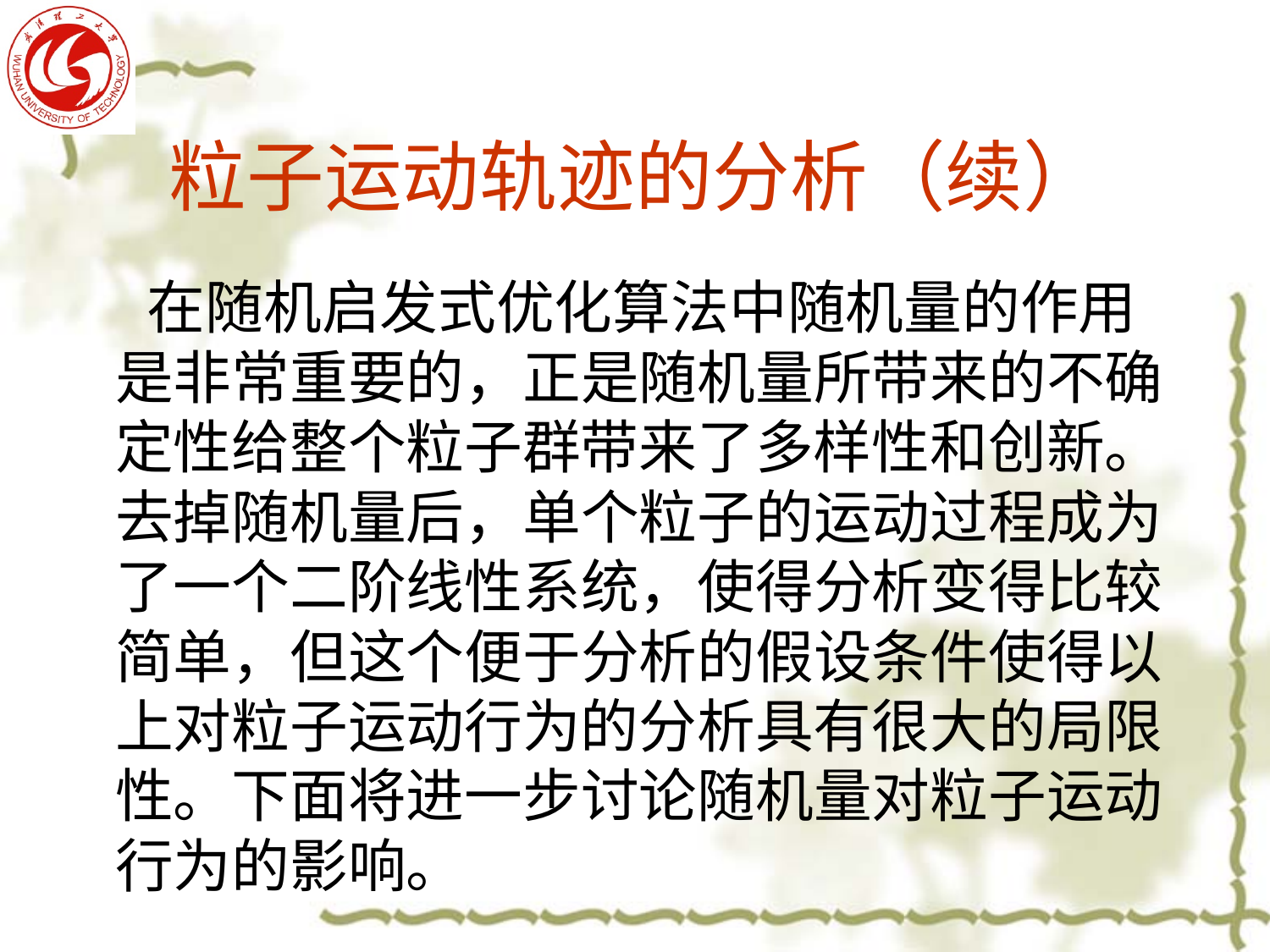

# 粒子运动轨迹的分析（续）
     在随机启发式优化算法中随机量的作用是非常重要的，正是随机量所带来的不确定性给整个粒子群带来了多样性和创新。去掉随机量后，单个粒子的运动过程成为了一个二阶线性系统，使得分析变得比较简单，但这个便于分析的假设条件使得以上对粒子运动行为的分析具有很大的局限性。下面将进一步讨论随机量对粒子运动行为的影响。